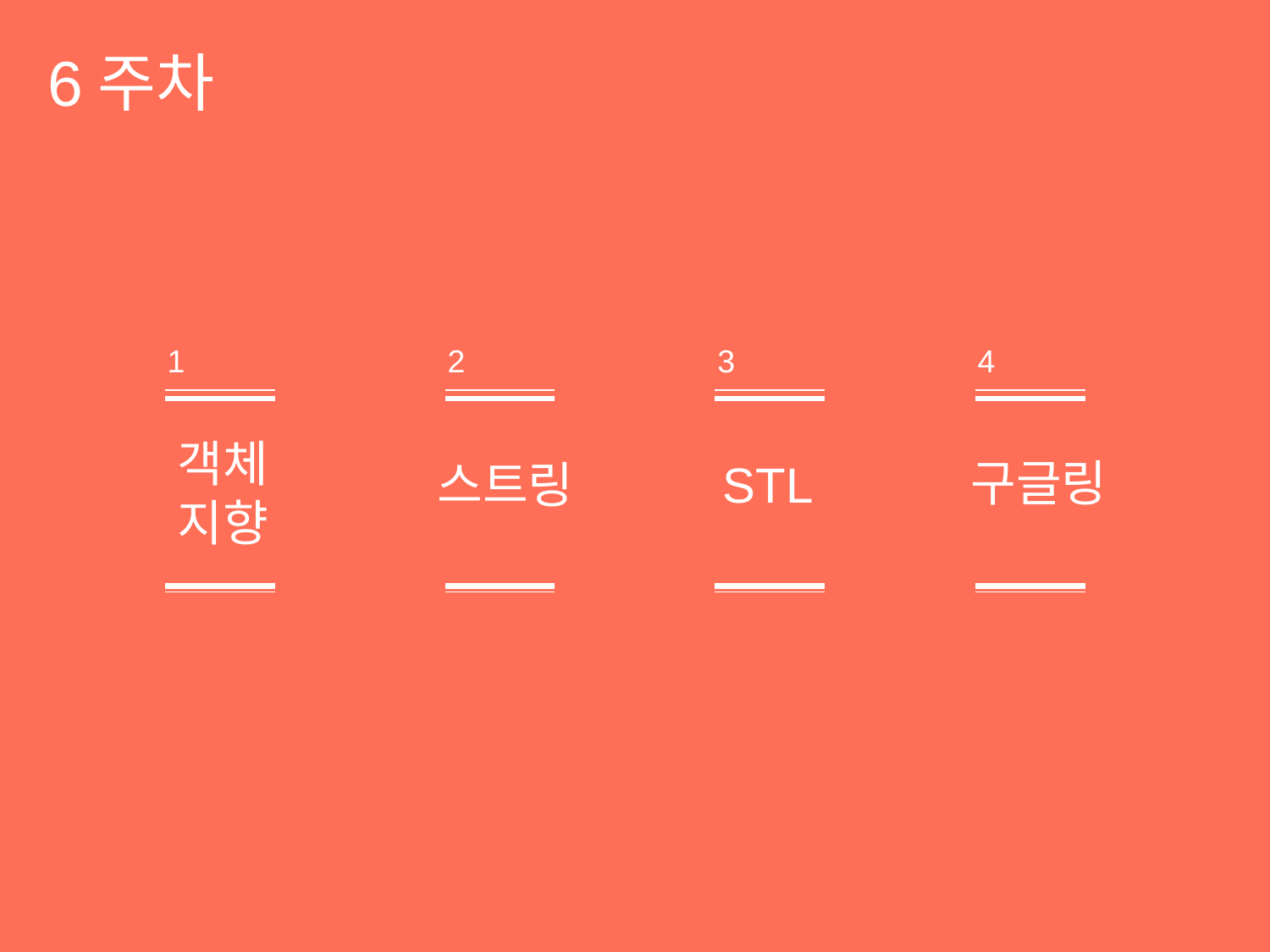

6주차
1
2
3
4
객체 지향
구글링
스트링
STL